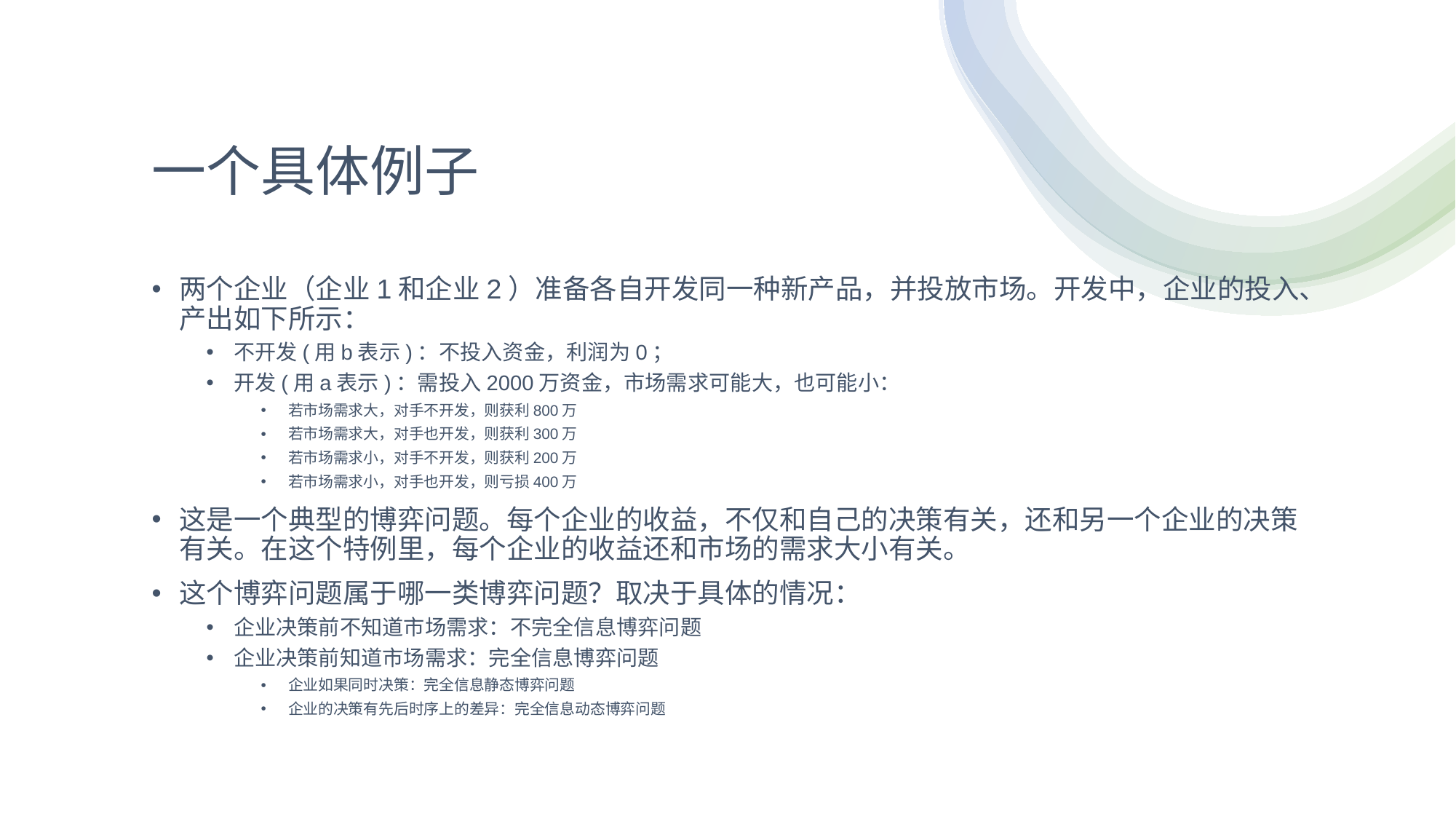

# 一个具体例子
两个企业（企业1和企业2）准备各自开发同一种新产品，并投放市场。开发中，企业的投入、产出如下所示：
不开发(用b表示)：不投入资金，利润为0；
开发(用a表示)：需投入2000万资金，市场需求可能大，也可能小：
若市场需求大，对手不开发，则获利800万
若市场需求大，对手也开发，则获利300万
若市场需求小，对手不开发，则获利200万
若市场需求小，对手也开发，则亏损400万
这是一个典型的博弈问题。每个企业的收益，不仅和自己的决策有关，还和另一个企业的决策有关。在这个特例里，每个企业的收益还和市场的需求大小有关。
这个博弈问题属于哪一类博弈问题？取决于具体的情况：
企业决策前不知道市场需求：不完全信息博弈问题
企业决策前知道市场需求：完全信息博弈问题
企业如果同时决策：完全信息静态博弈问题
企业的决策有先后时序上的差异：完全信息动态博弈问题
4